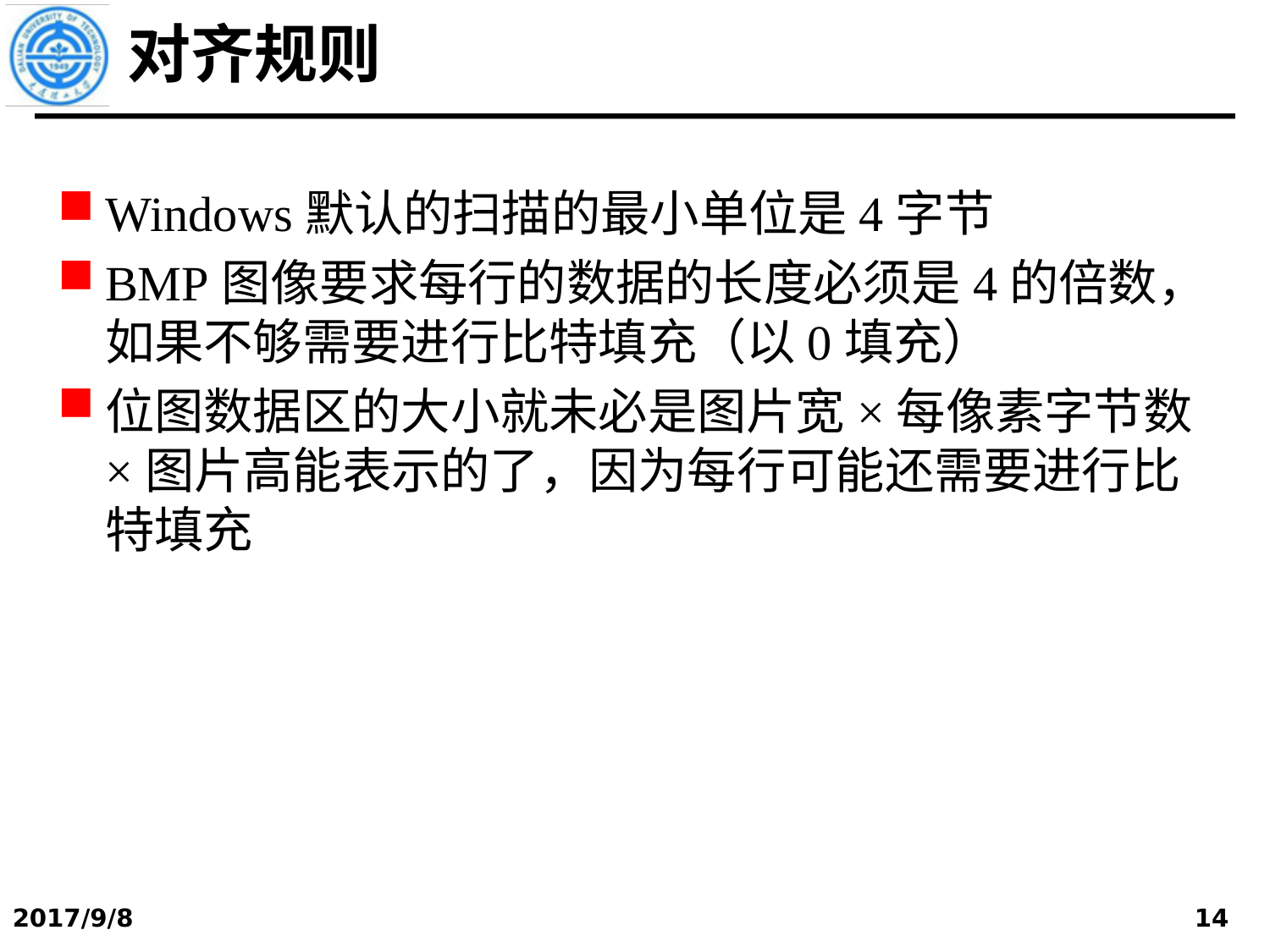

# 对齐规则
Windows默认的扫描的最小单位是4字节
BMP图像要求每行的数据的长度必须是4的倍数，如果不够需要进行比特填充（以0填充）
位图数据区的大小就未必是图片宽×每像素字节数×图片高能表示的了，因为每行可能还需要进行比特填充